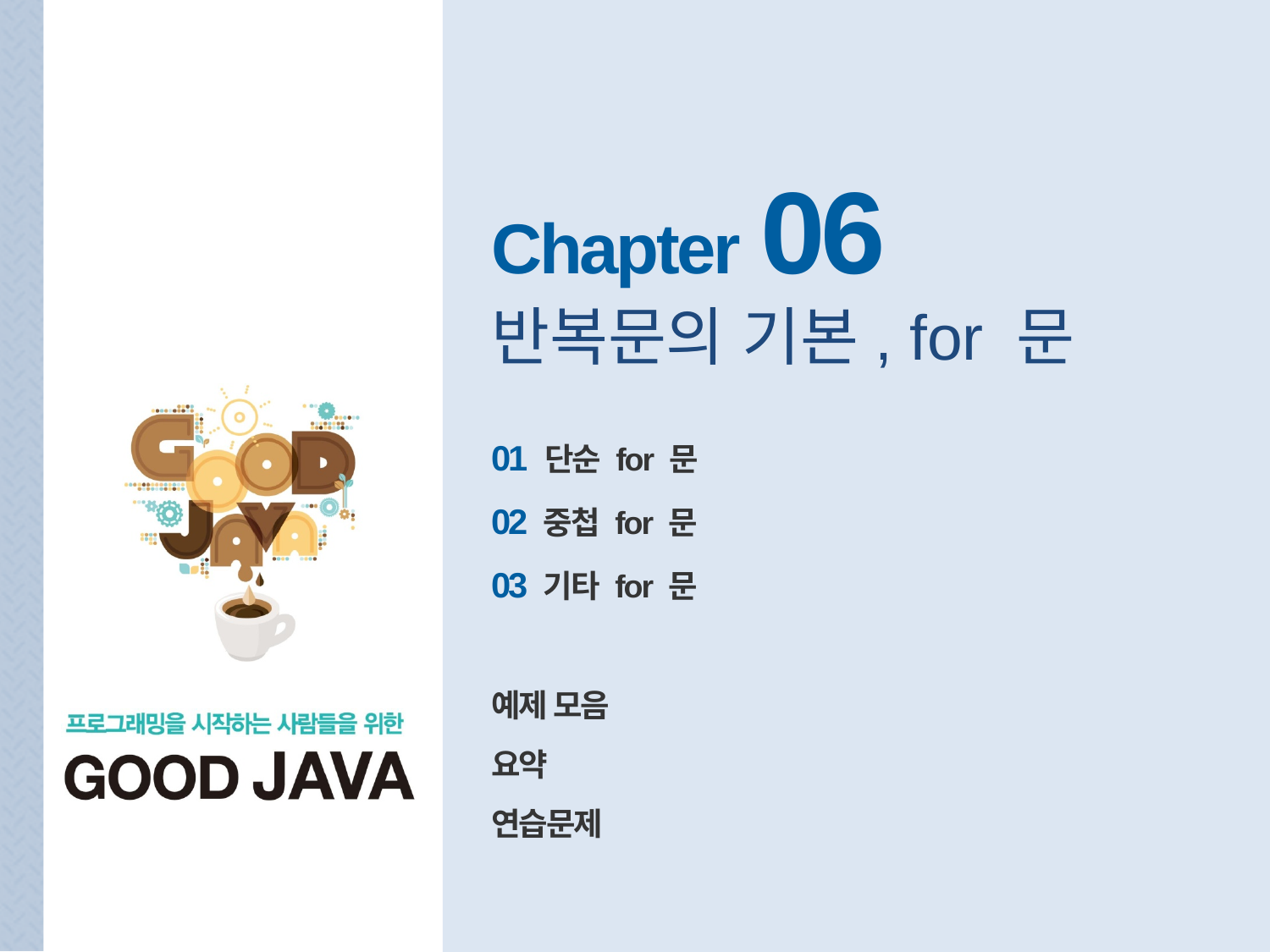

Chapter 06
반복문의 기본, for 문
01 단순 for 문
02 중첩 for 문
03 기타 for 문

예제 모음
요약
연습문제